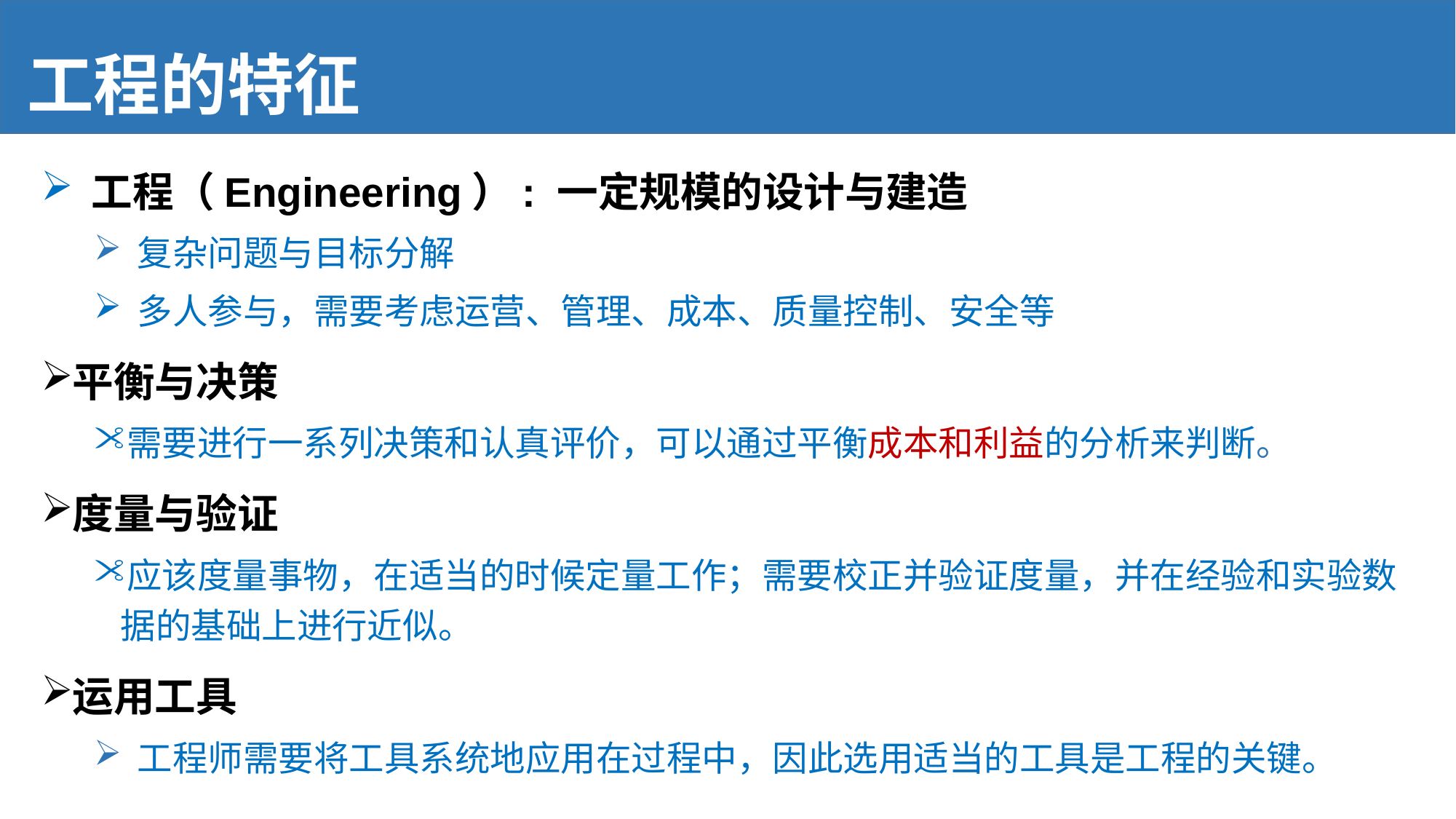

# 工程的特征
 工程（Engineering）: 一定规模的设计与建造
 复杂问题与目标分解
 多人参与，需要考虑运营、管理、成本、质量控制、安全等
平衡与决策
需要进行一系列决策和认真评价，可以通过平衡成本和利益的分析来判断。
度量与验证
应该度量事物，在适当的时候定量工作；需要校正并验证度量，并在经验和实验数据的基础上进行近似。
运用工具
 工程师需要将工具系统地应用在过程中，因此选用适当的工具是工程的关键。